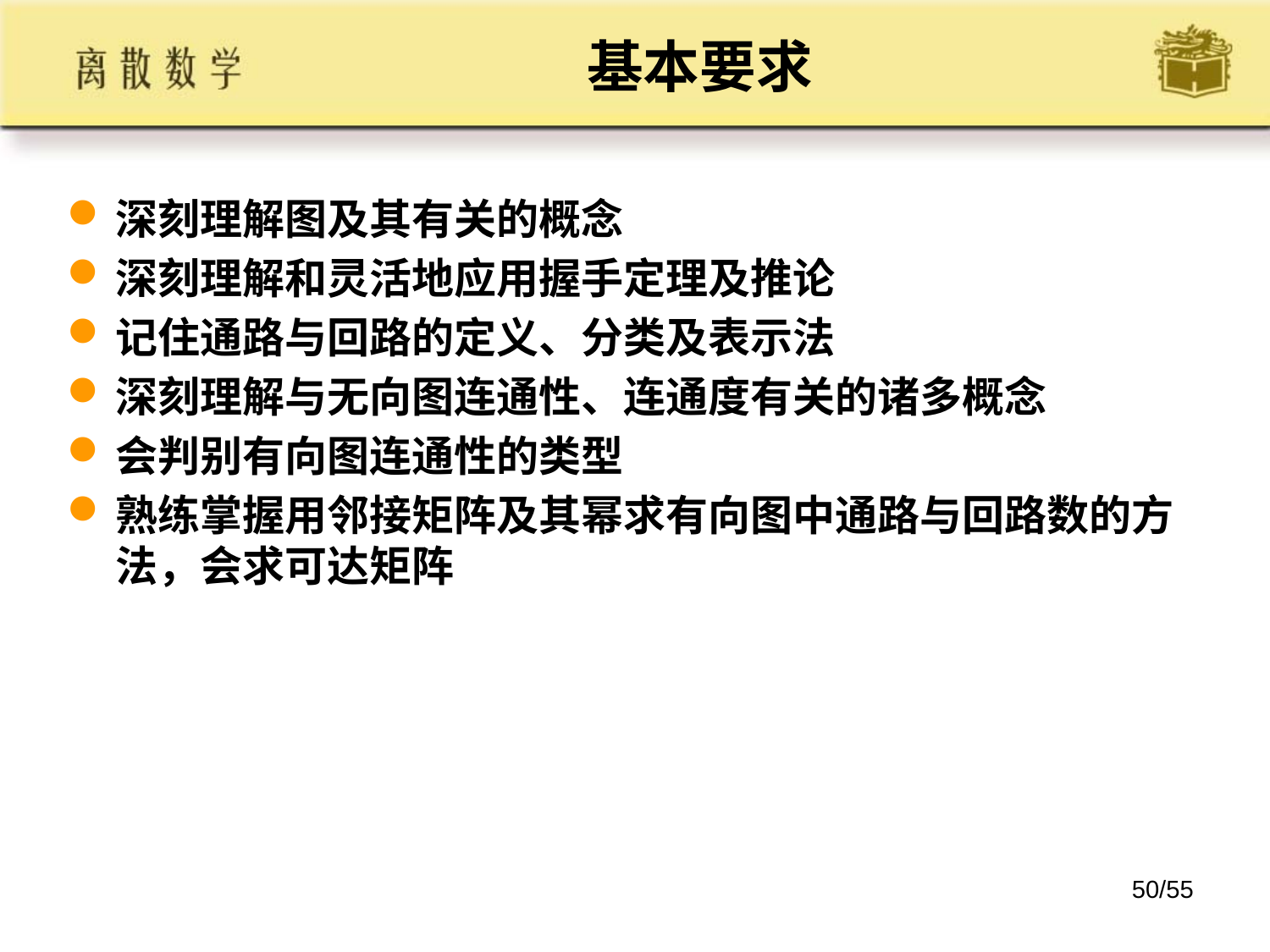

# 基本要求
深刻理解图及其有关的概念
深刻理解和灵活地应用握手定理及推论
记住通路与回路的定义、分类及表示法
深刻理解与无向图连通性、连通度有关的诸多概念
会判别有向图连通性的类型
熟练掌握用邻接矩阵及其幂求有向图中通路与回路数的方法，会求可达矩阵
50/55